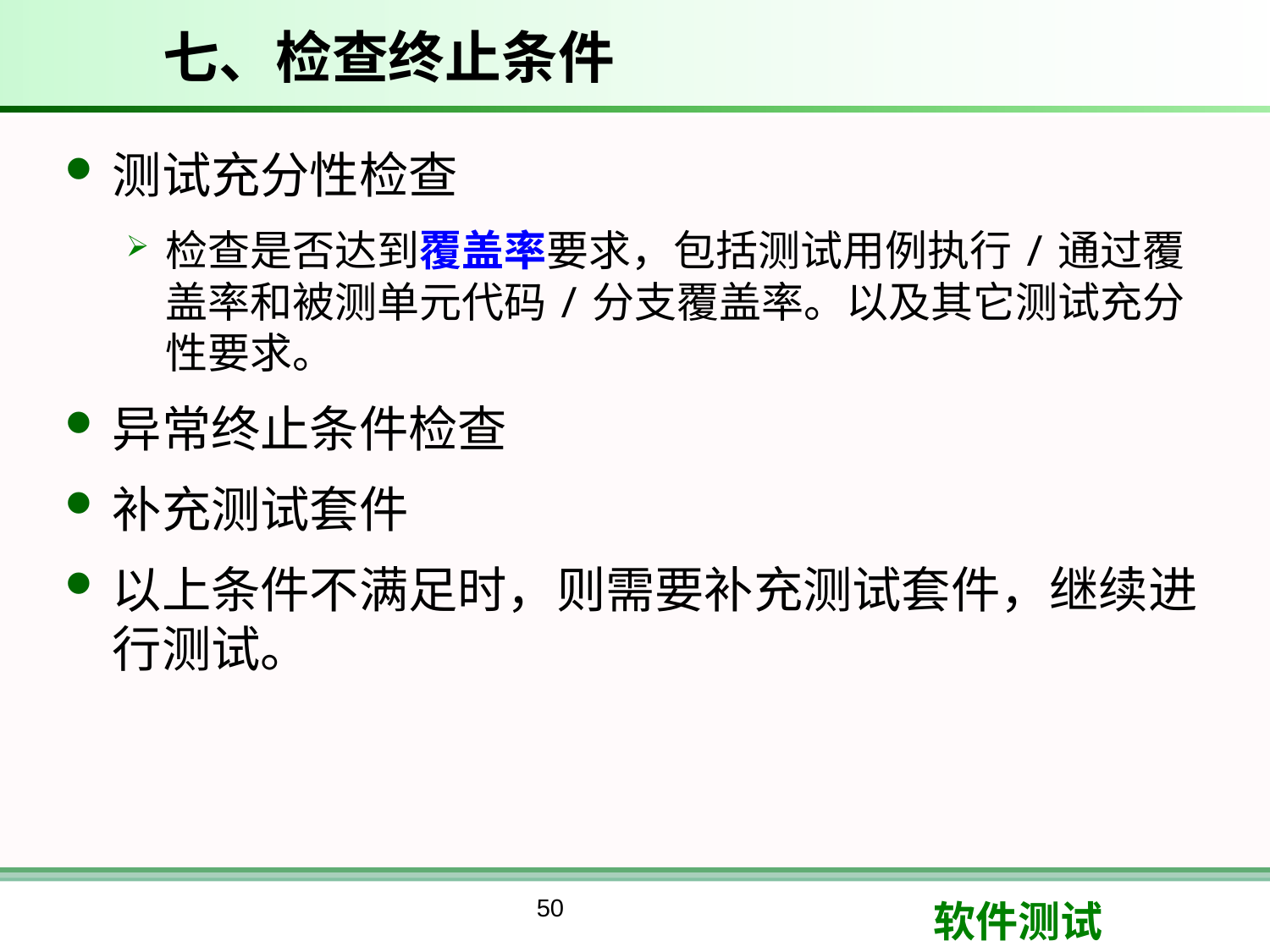

# 七、检查终止条件
测试充分性检查
检查是否达到覆盖率要求，包括测试用例执行/通过覆盖率和被测单元代码/分支覆盖率。以及其它测试充分性要求。
异常终止条件检查
补充测试套件
以上条件不满足时，则需要补充测试套件，继续进行测试。

50